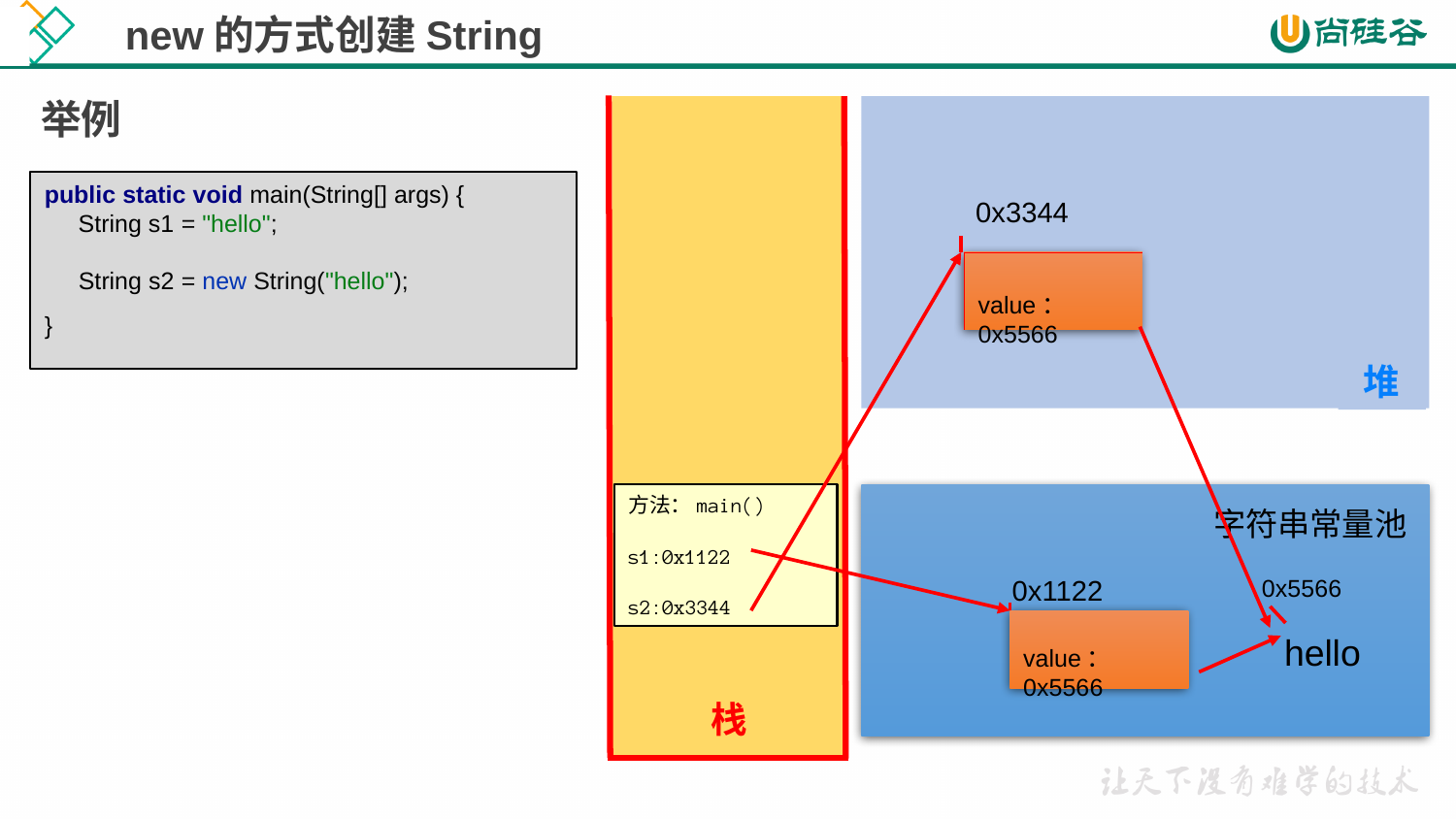

new的方式创建String

举例

栈

堆
public static void main(String[] args) {
     String s1 = "hello";
     String s2 = new String("hello");
}

0x3344

value：0x5566
方法：main()

s1:0x1122

s2:0x3344

字符串常量池
0x1122
0x5566

hello
value：0x5566